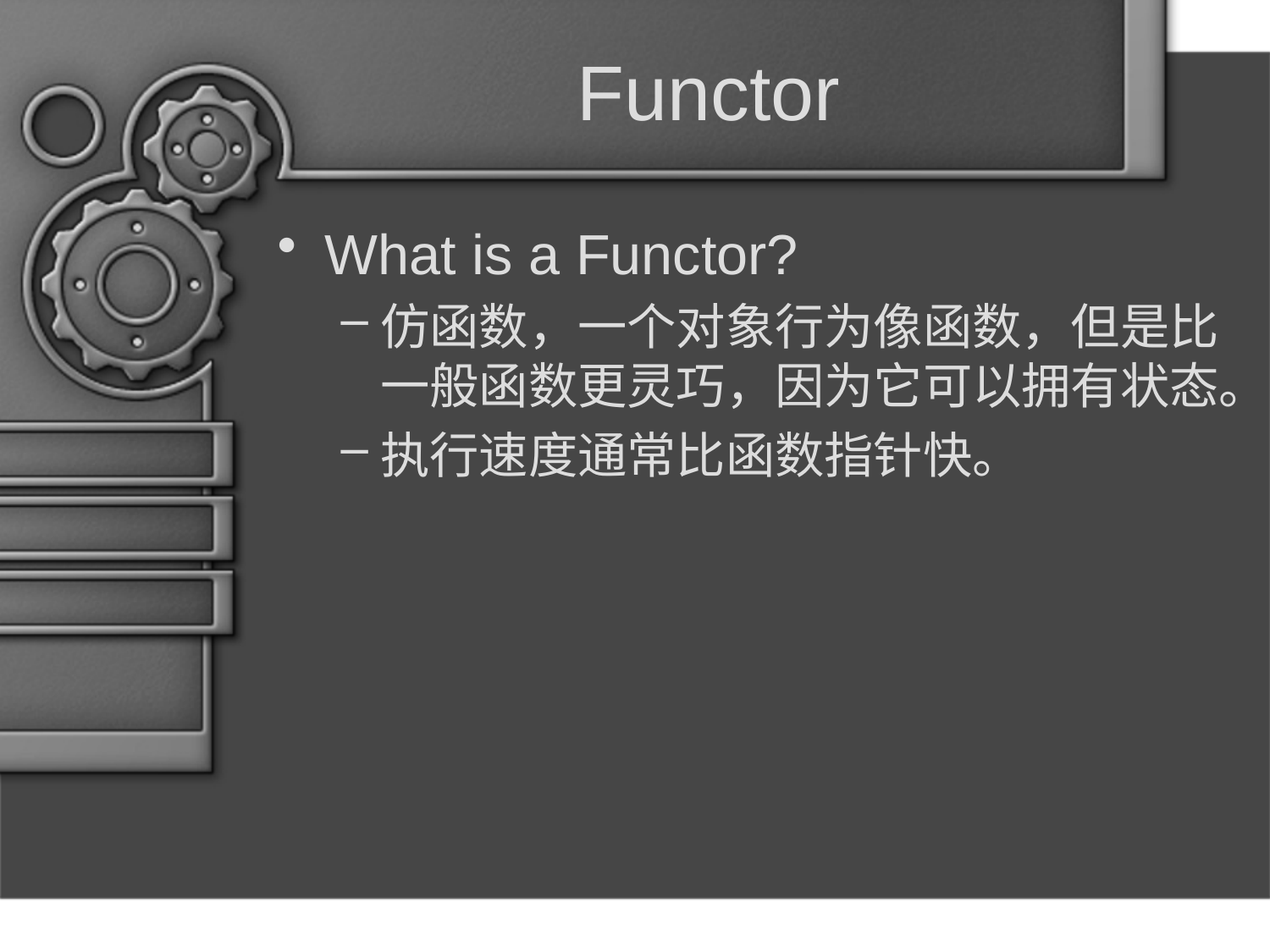

# Functor
What is a Functor?
仿函数，一个对象行为像函数，但是比一般函数更灵巧，因为它可以拥有状态。
执行速度通常比函数指针快。